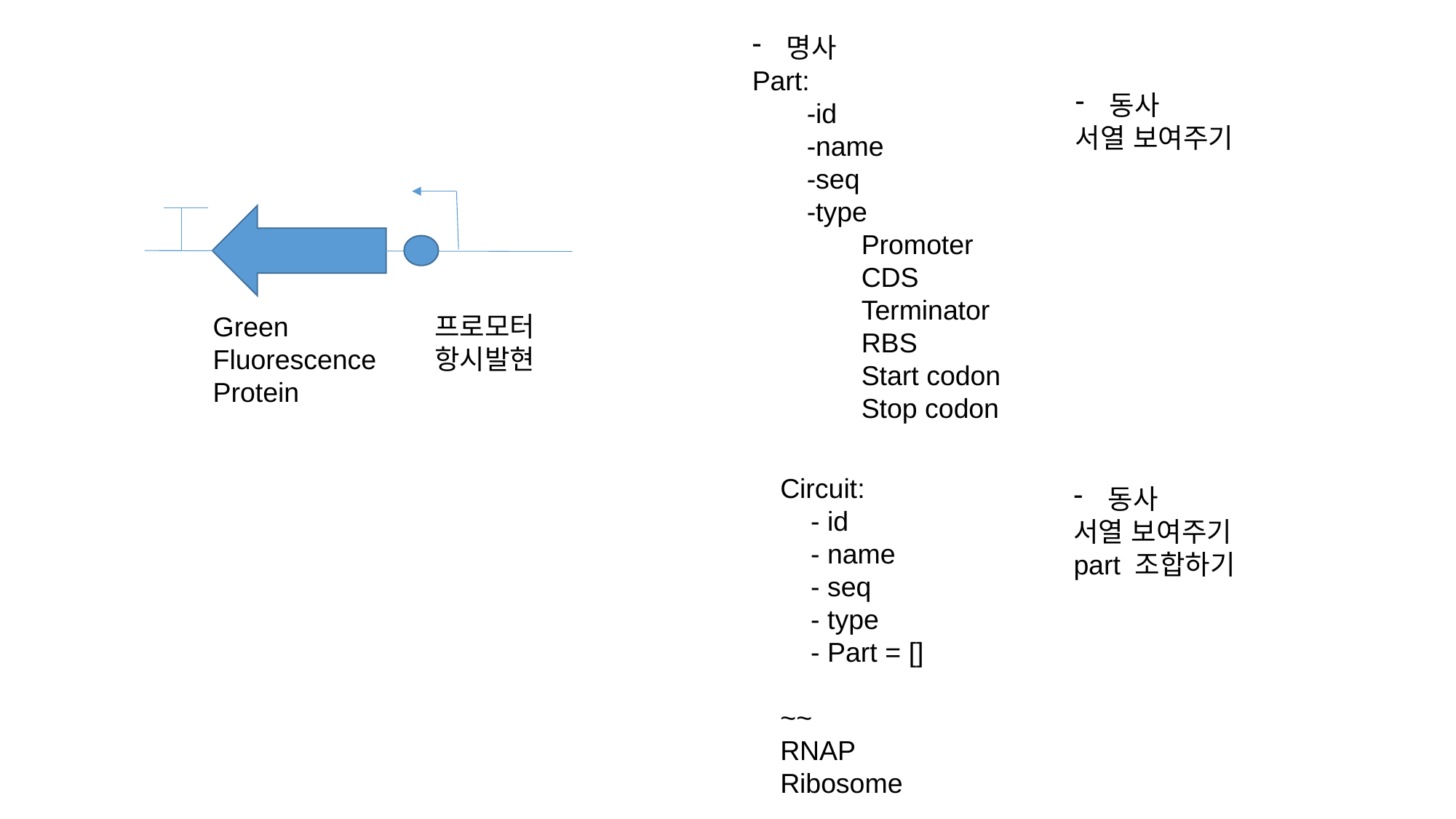

명사
Part:
-id
-name
-seq
-type
Promoter
CDS
Terminator
RBS
Start codon
Stop codon
동사
서열 보여주기

Green
Fluorescence
Protein
프로모터
항시발현

Circuit:
    - id
    - name
    - seq
    - type
    - Part = []

~~
RNAP
Ribosome
동사
서열 보여주기
part 조합하기